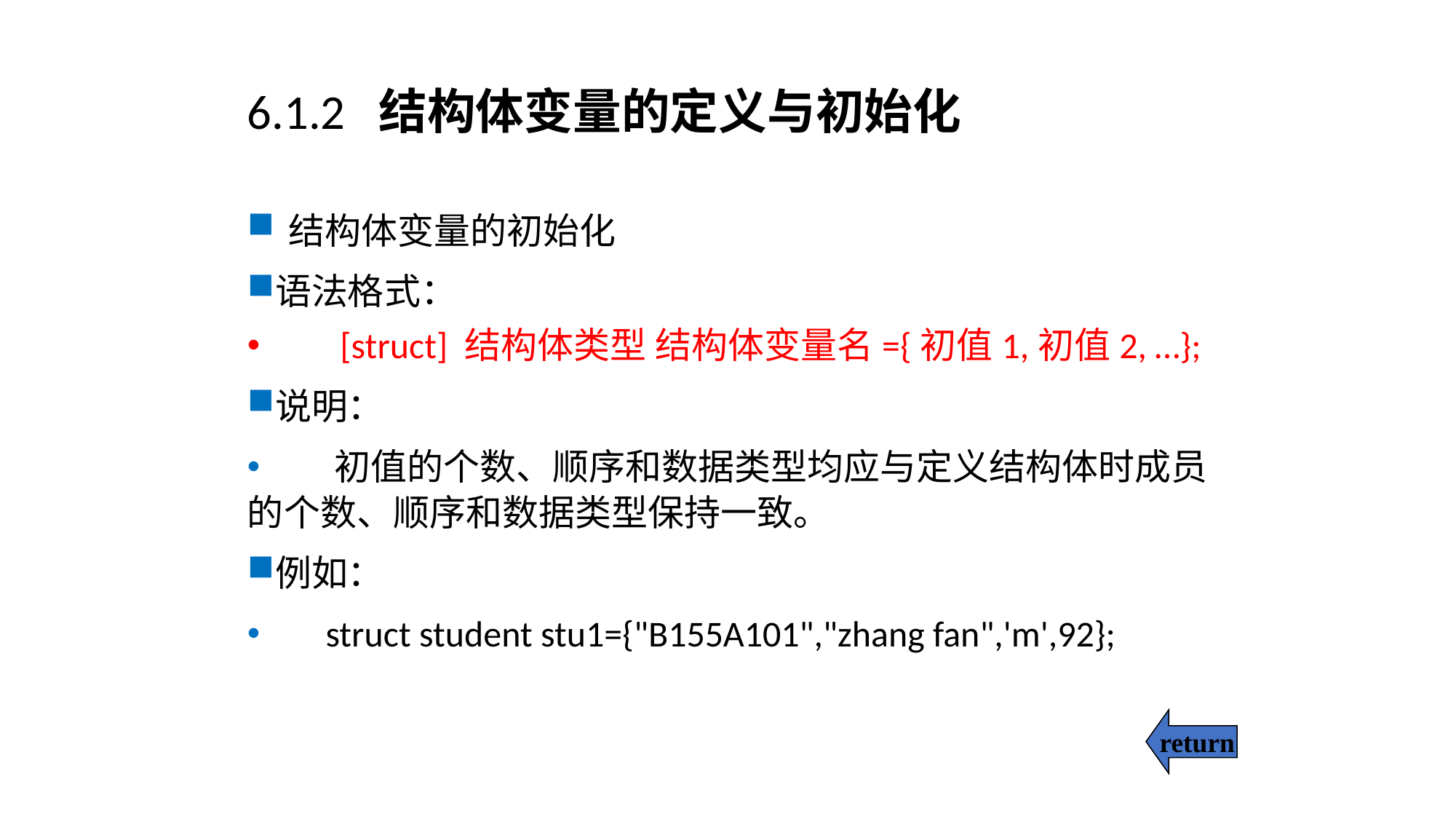

# 6.1.2  结构体变量的定义与初始化
结构体变量的初始化
语法格式：
        [struct] 结构体类型 结构体变量名={初值1,初值2, …};
说明：
        初值的个数、顺序和数据类型均应与定义结构体时成员的个数、顺序和数据类型保持一致。
例如：
        struct student stu1={"B155A101","zhang fan",'m',92};
return